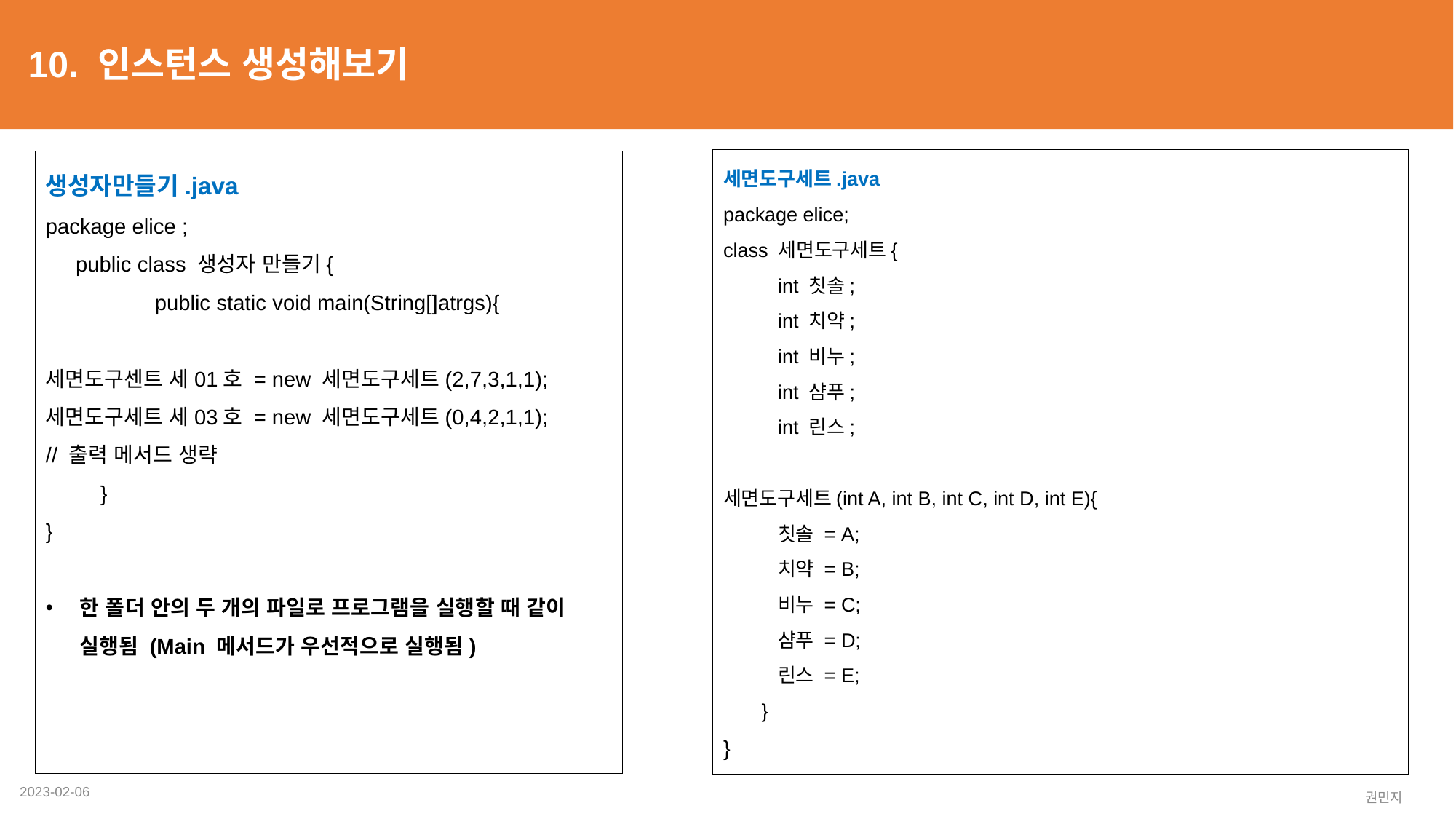

10. 인스턴스 생성해보기

세면도구세트.java
package elice;
class 세면도구세트{
int 칫솔;
int 치약;
int 비누;
int 샴푸;
int 린스;

세면도구세트(int A, int B, int C, int D, int E){
칫솔 = A;
치약 = B;
비누 = C;
샴푸 = D;
린스 = E;
       }
}
생성자만들기.java
package elice ;
     public class 생성자 만들기{
	public static void main(String[]atrgs){

세면도구센트 세01호 = new 세면도구세트(2,7,3,1,1);
세면도구세트 세03호 = new 세면도구세트(0,4,2,1,1);
// 출력 메서드 생략
}
}

한 폴더 안의 두 개의 파일로 프로그램을 실행할 때 같이 실행됨 (Main 메서드가 우선적으로 실행됨)
2023-02-06
권민지